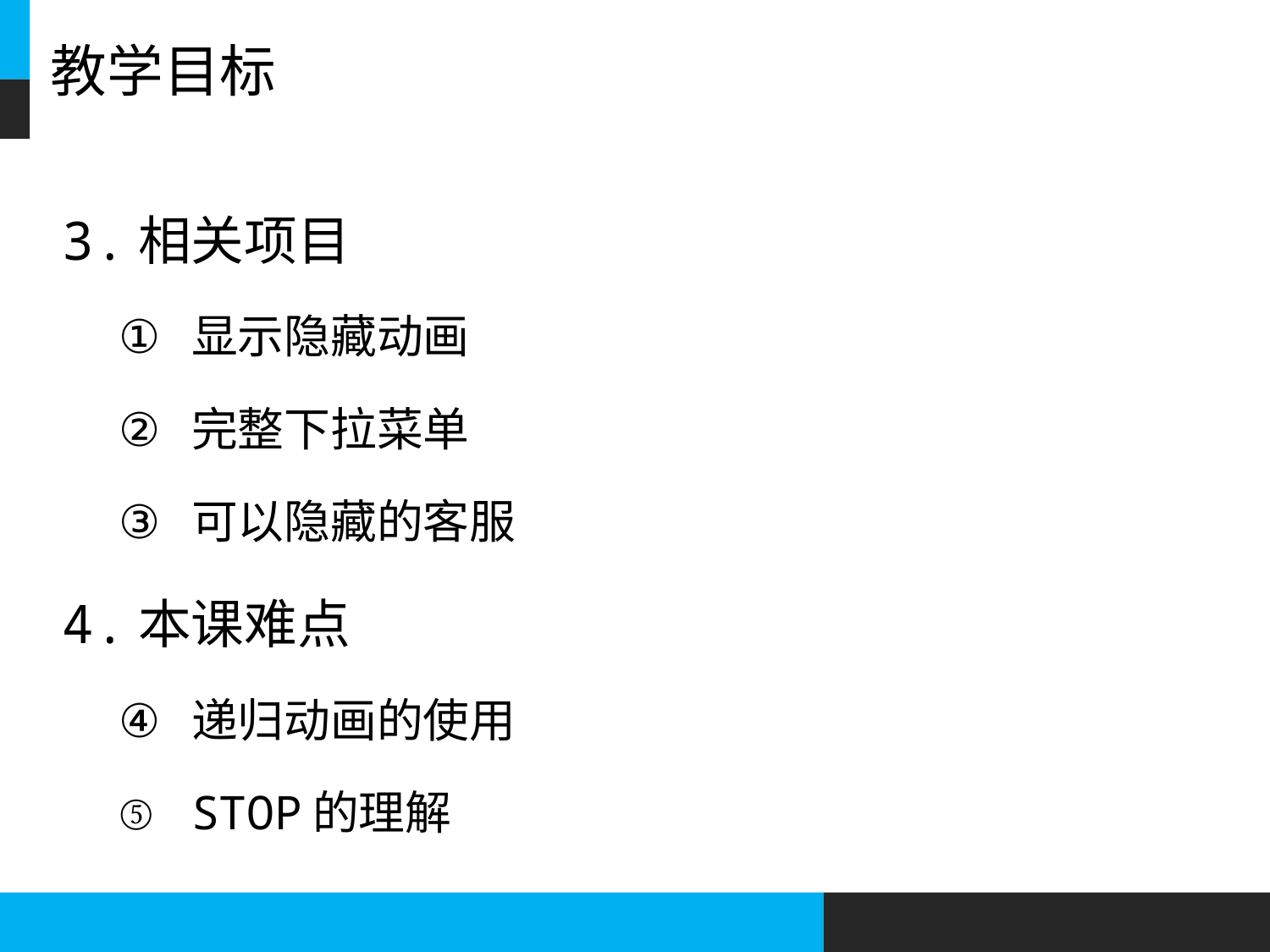

# 教学目标
3.相关项目
显示隐藏动画
完整下拉菜单
可以隐藏的客服
4.本课难点
递归动画的使用
STOP的理解